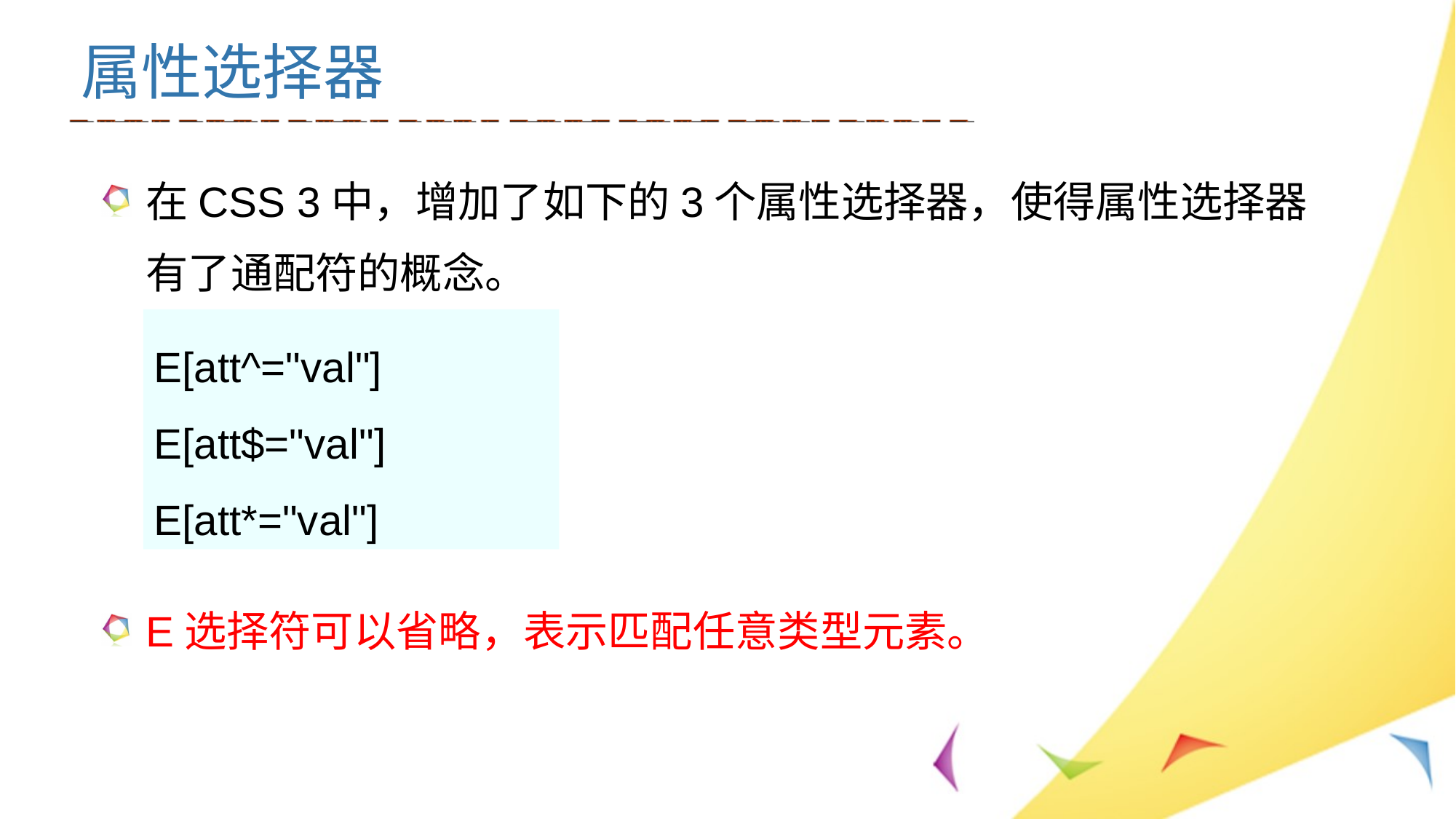

属性选择器
在CSS 3中，增加了如下的3个属性选择器，使得属性选择器有了通配符的概念。

E选择符可以省略，表示匹配任意类型元素。

E[att^="val"]
E[att$="val"]
E[att*="val"]